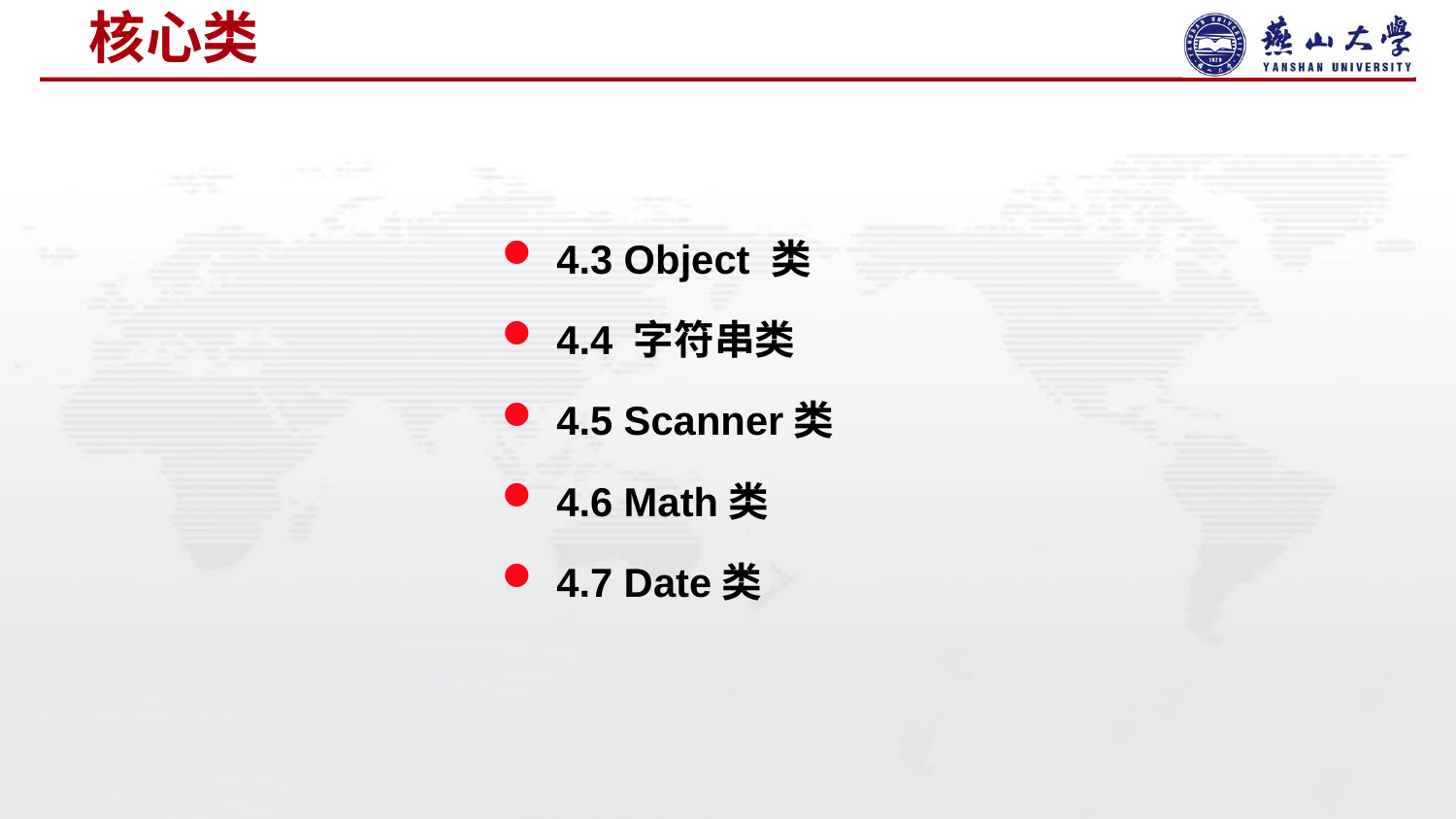

# 核心类
4.3 Object 类
4.4 字符串类
4.5 Scanner类
4.6 Math类
4.7 Date类